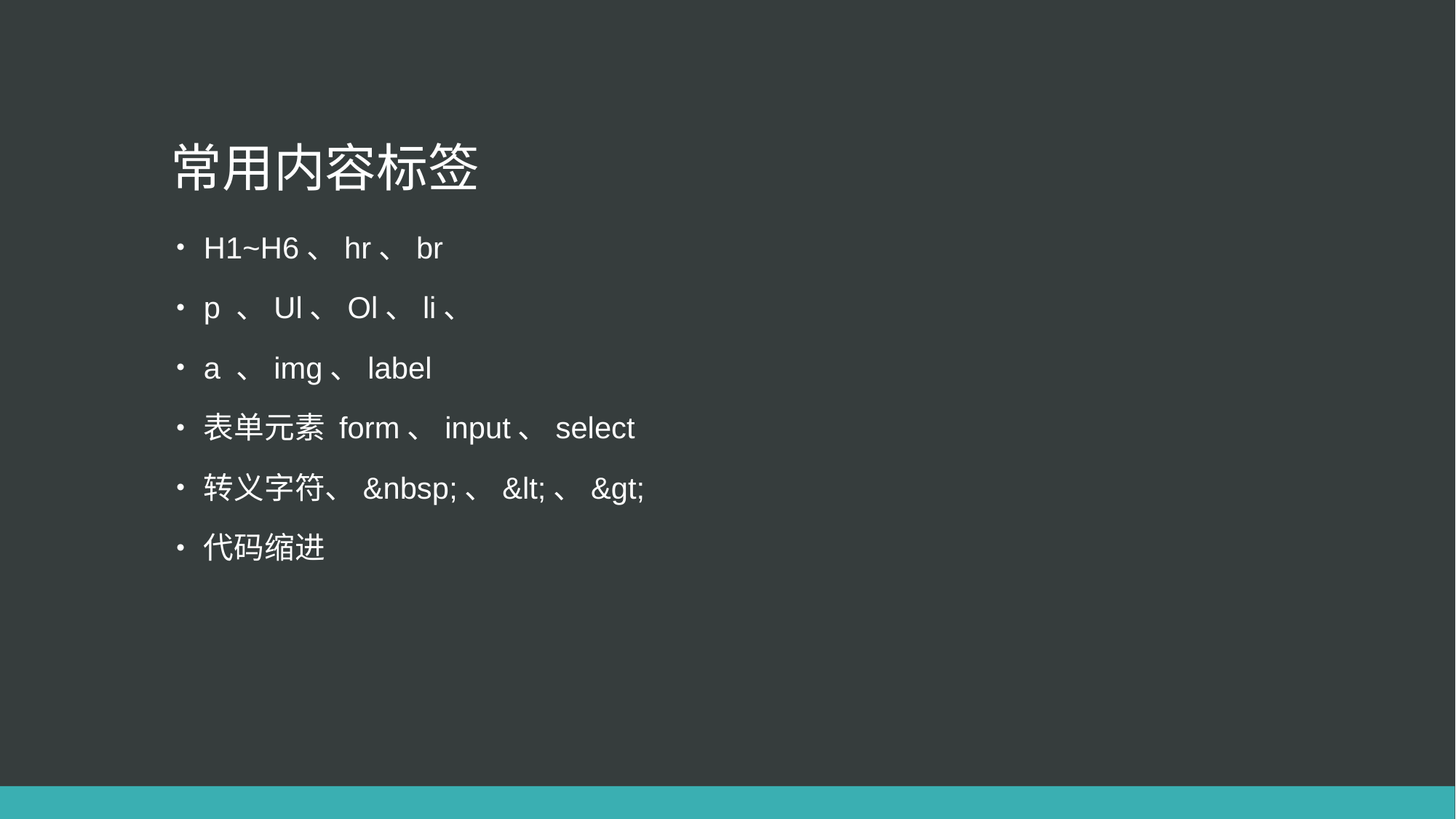

# 常用内容标签
H1~H6、hr、br
p 、Ul、Ol、li、
a 、img、label
表单元素 form、input、select
转义字符、&nbsp;、&lt;、&gt;
代码缩进